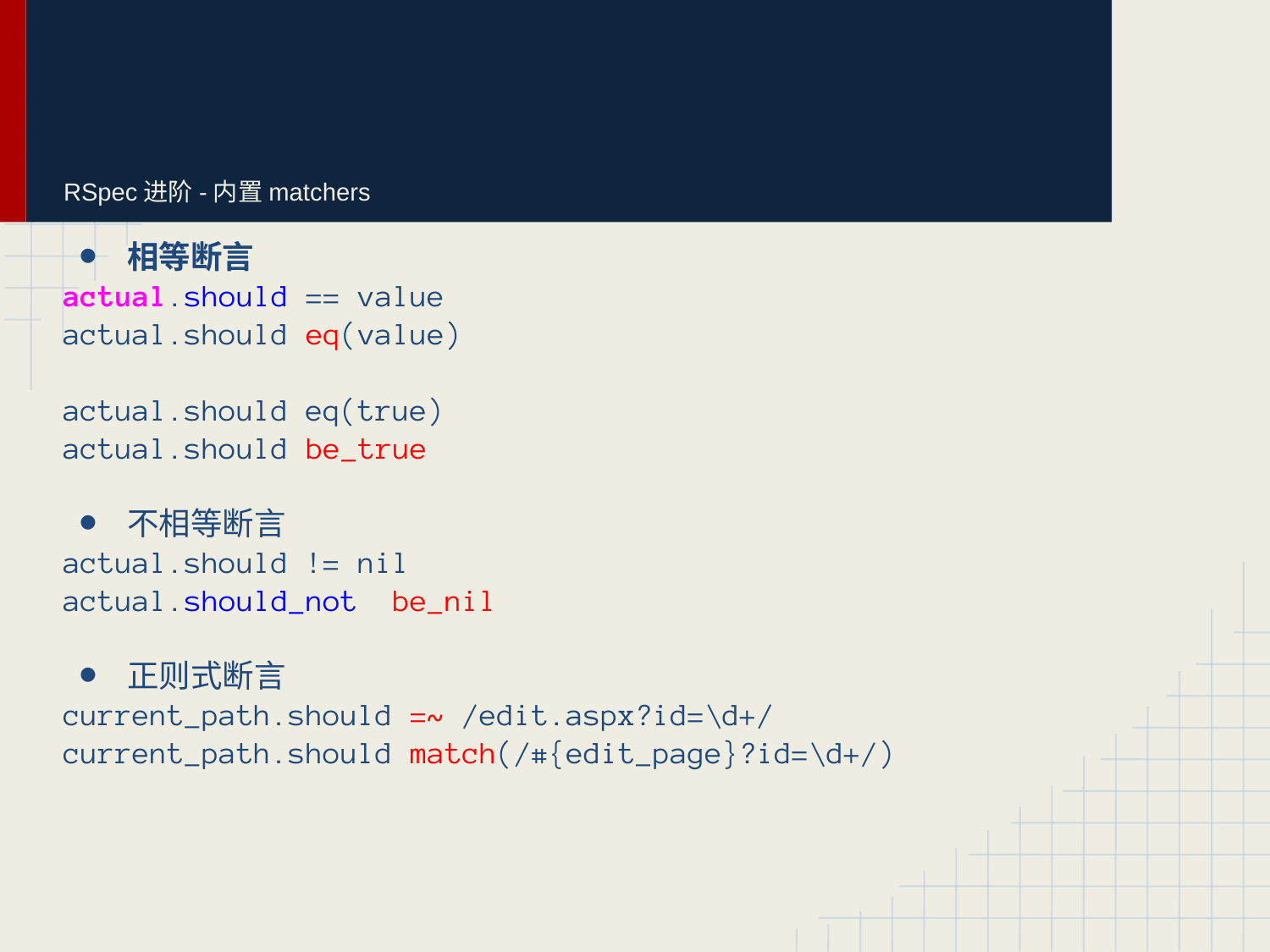

# RSpec进阶-内置matchers
相等断言
actual.should == value
actual.should eq(value)

actual.should eq(true)
actual.should be_true

不相等断言
actual.should != nil
actual.should_not  be_nil

正则式断言
current_path.should =~ /edit.aspx?id=\d+/
current_path.should match(/#{edit_page}?id=\d+/)